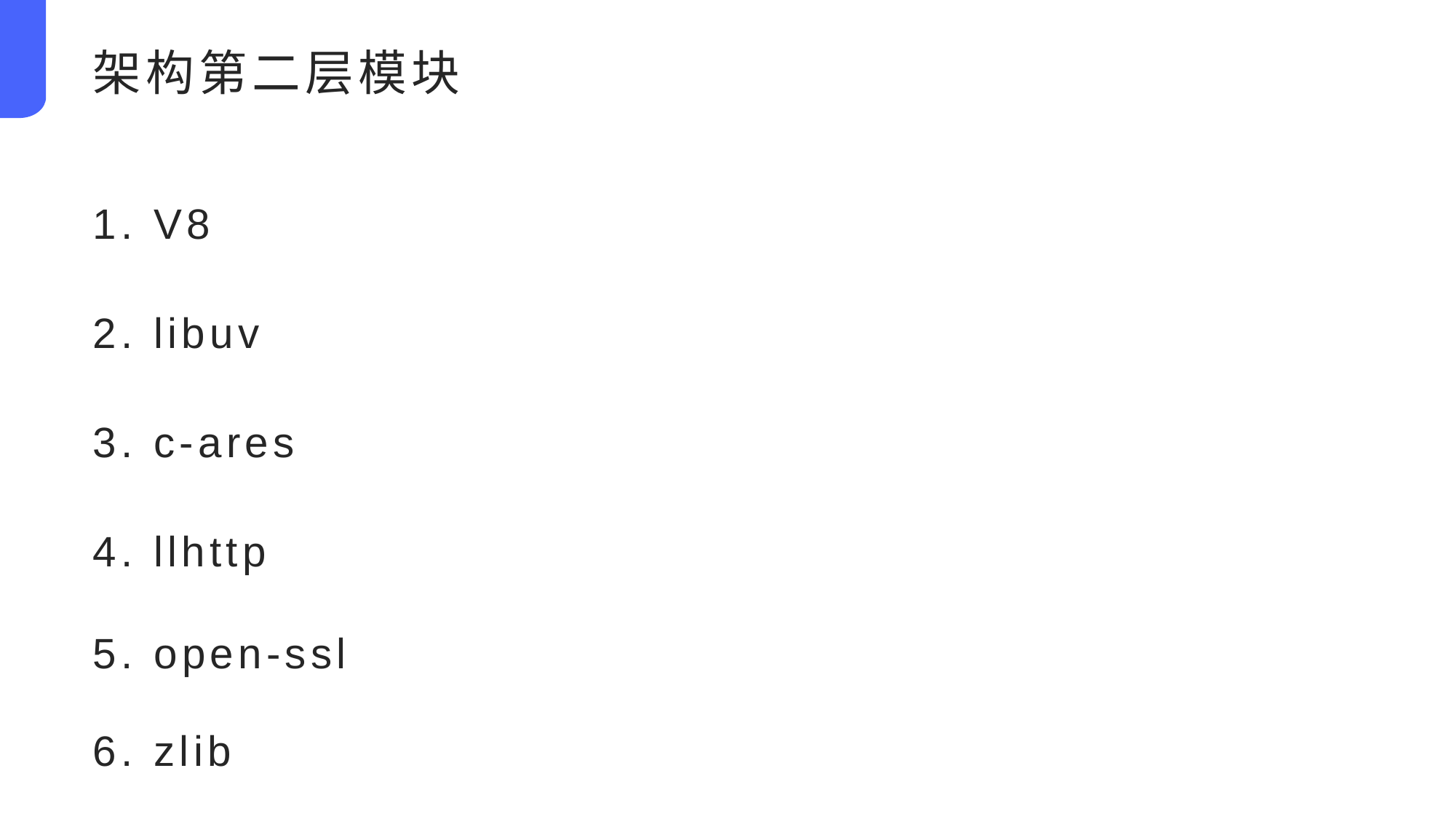

架构第二层模块
1. V8
2. libuv
3. c-ares
4. llhttp
5. open-ssl
6. zlib